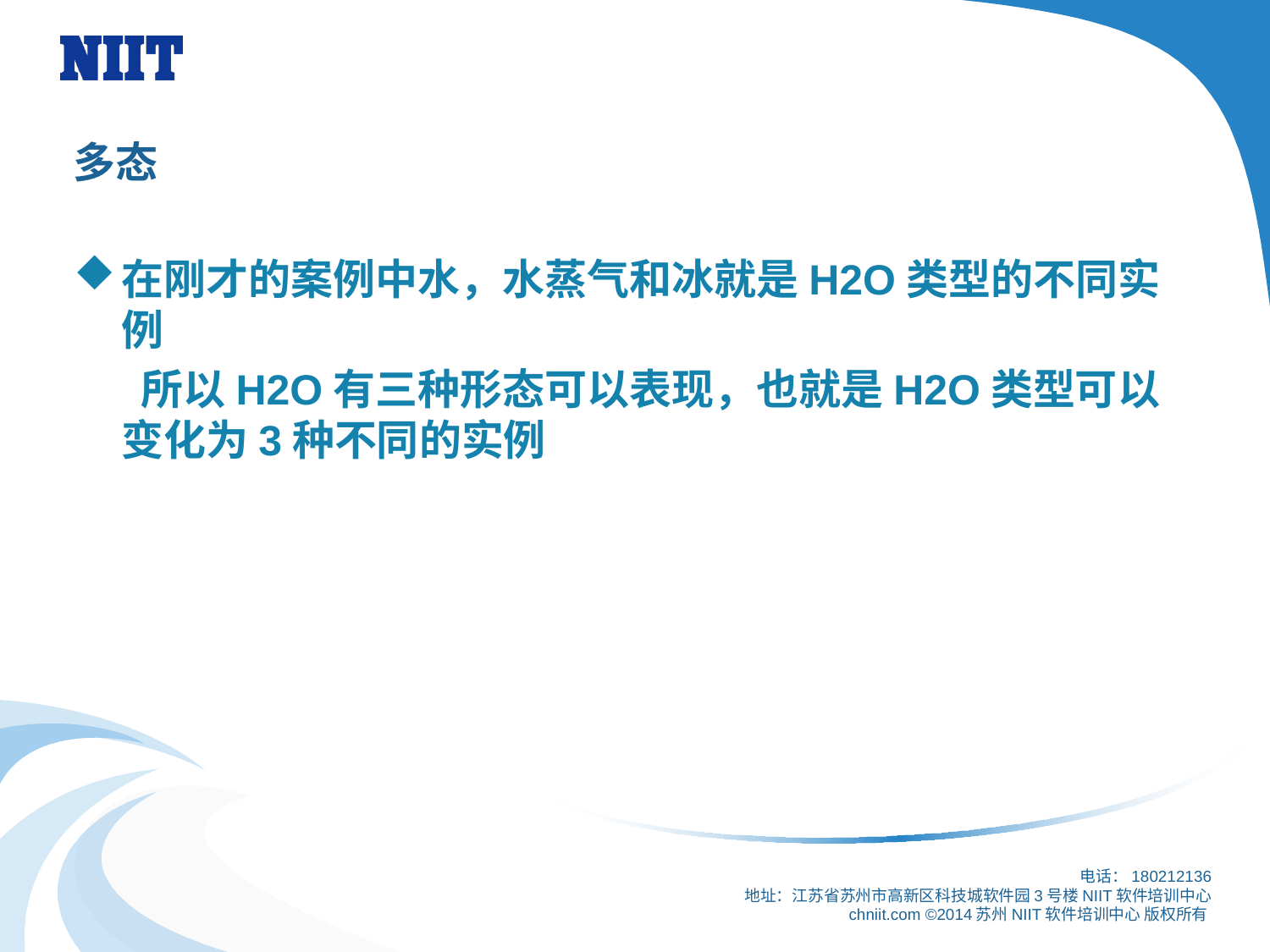

# 多态
在刚才的案例中水，水蒸气和冰就是H2O类型的不同实例
	 所以H2O有三种形态可以表现，也就是H2O类型可以变化为3种不同的实例